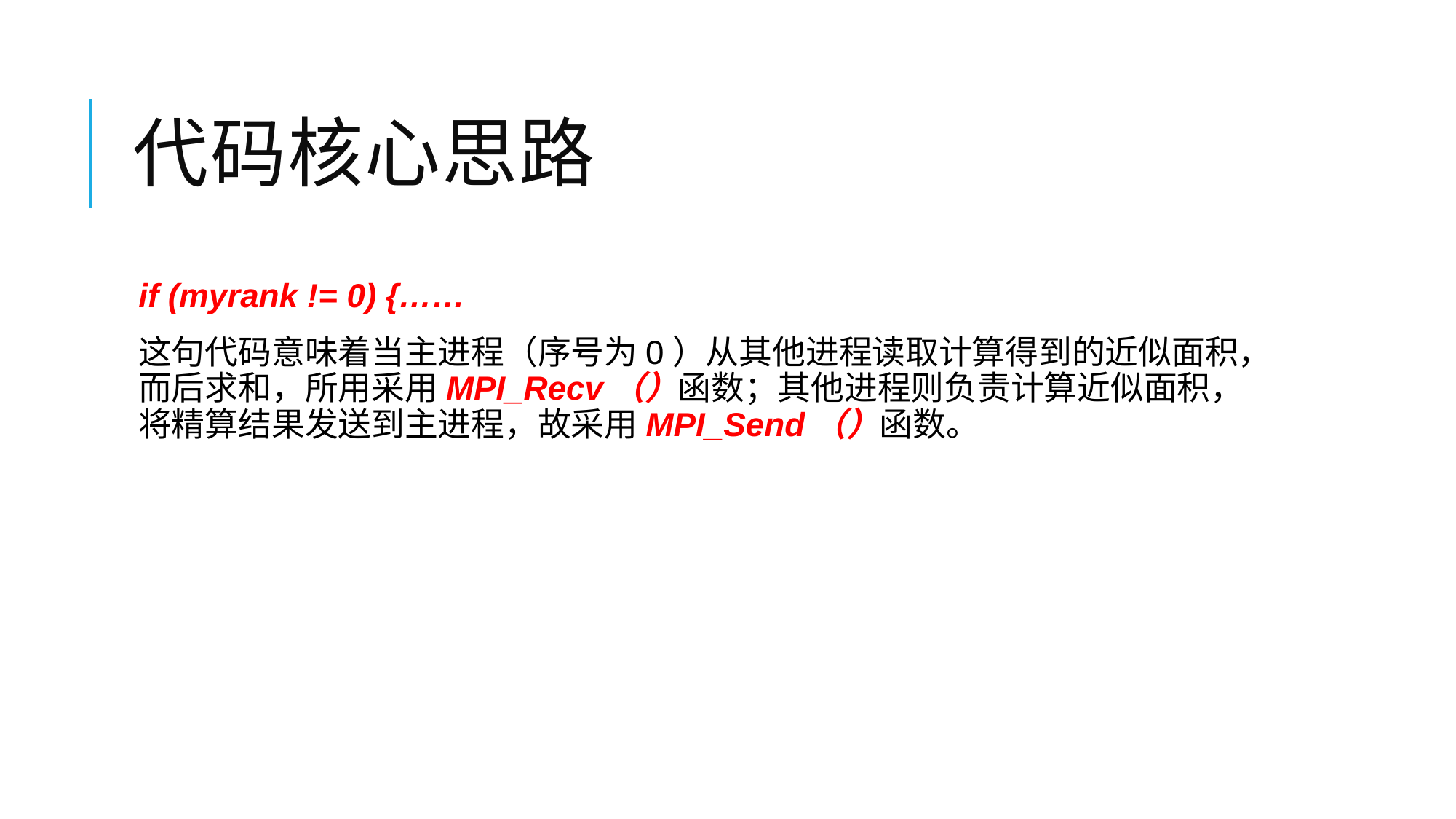

# 代码核心思路
if (myrank != 0) {……
这句代码意味着当主进程（序号为0）从其他进程读取计算得到的近似面积，而后求和，所用采用MPI_Recv（）函数；其他进程则负责计算近似面积，将精算结果发送到主进程，故采用MPI_Send（）函数。